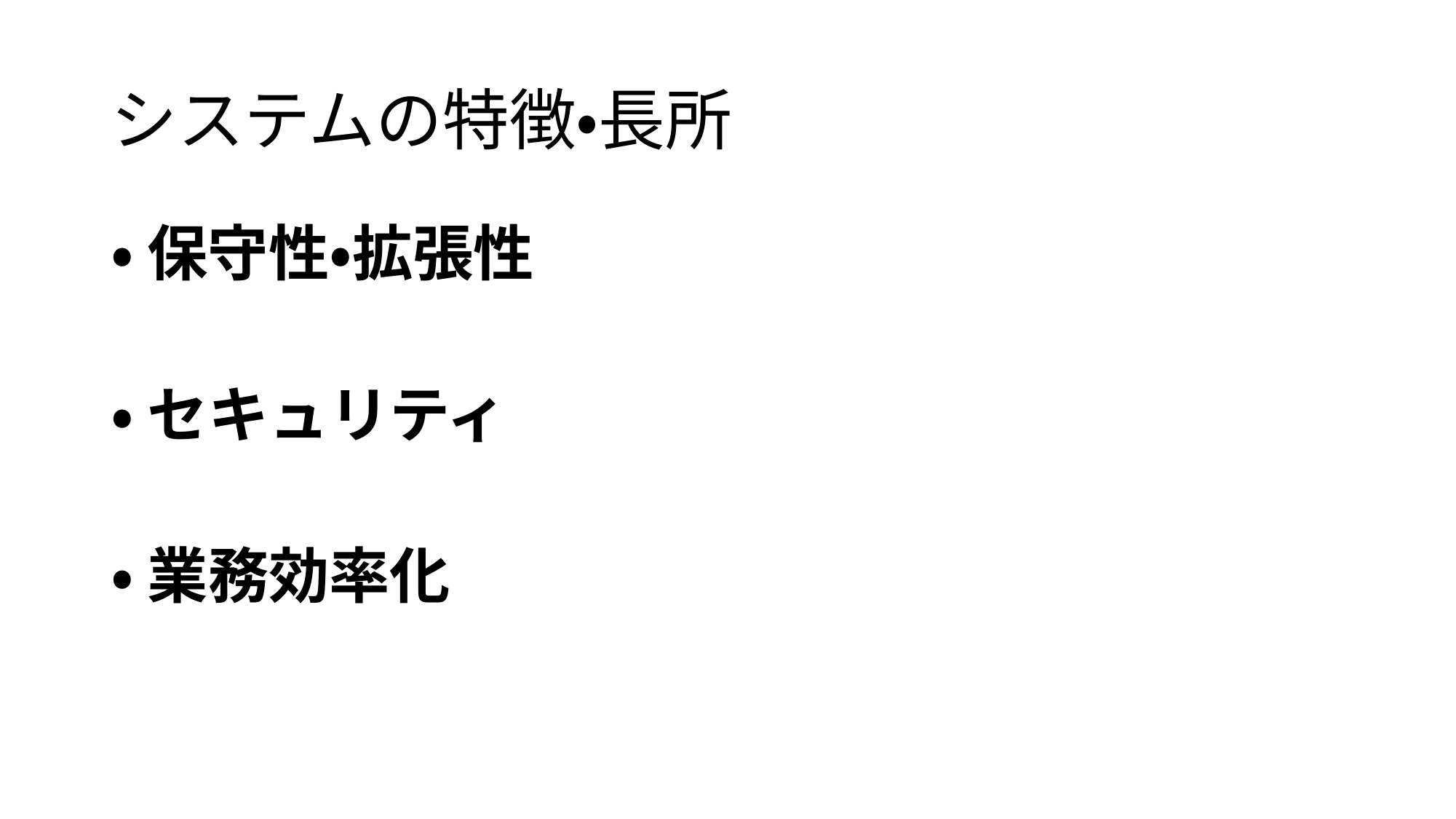

# システムの特徴・長所
・ 保守性・拡張性

・ セキュリティ

・ 業務効率化